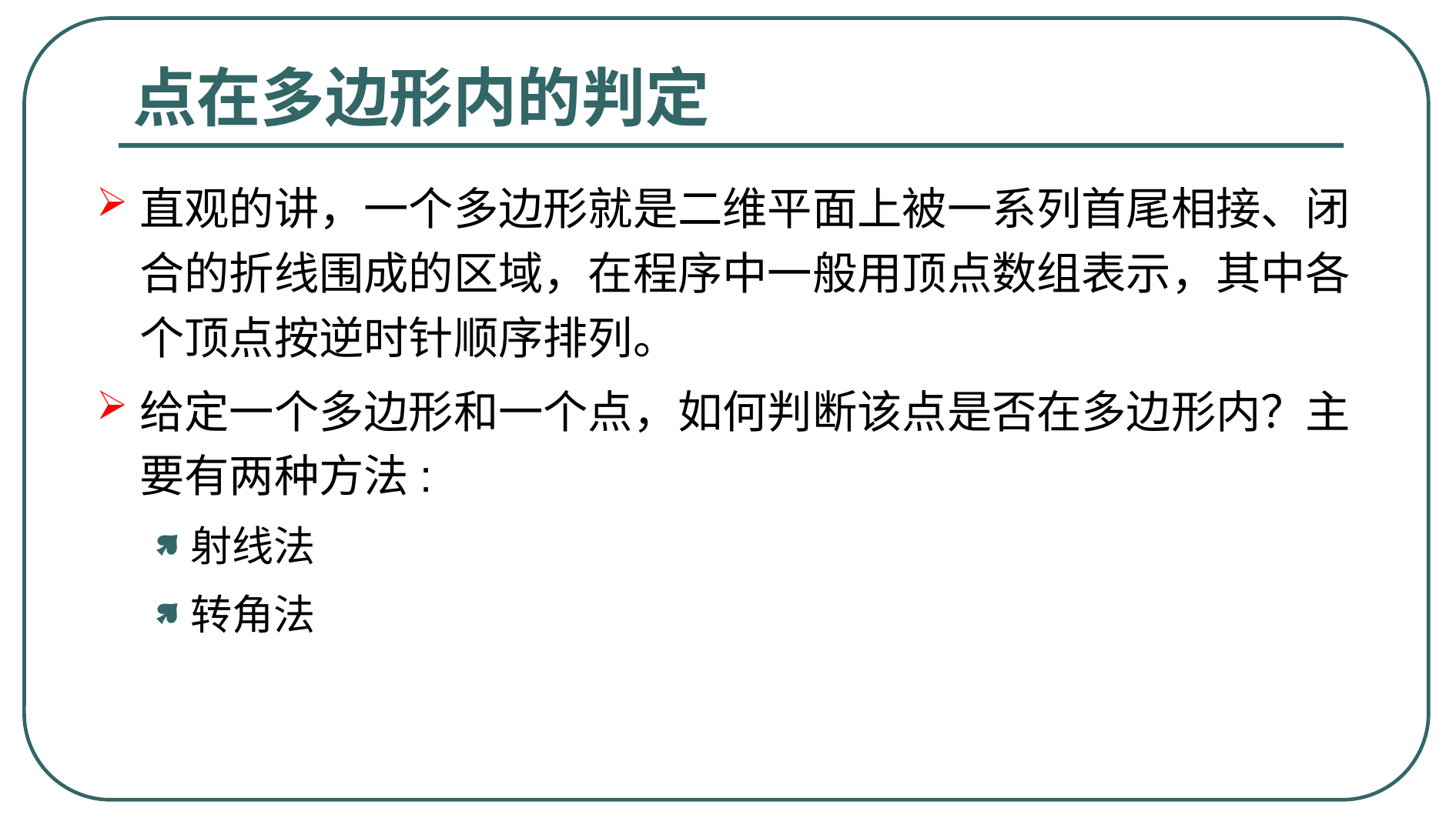

# 点在多边形内的判定
直观的讲，一个多边形就是二维平面上被一系列首尾相接、闭合的折线围成的区域，在程序中一般用顶点数组表示，其中各个顶点按逆时针顺序排列。
给定一个多边形和一个点，如何判断该点是否在多边形内？主要有两种方法:
射线法
转角法